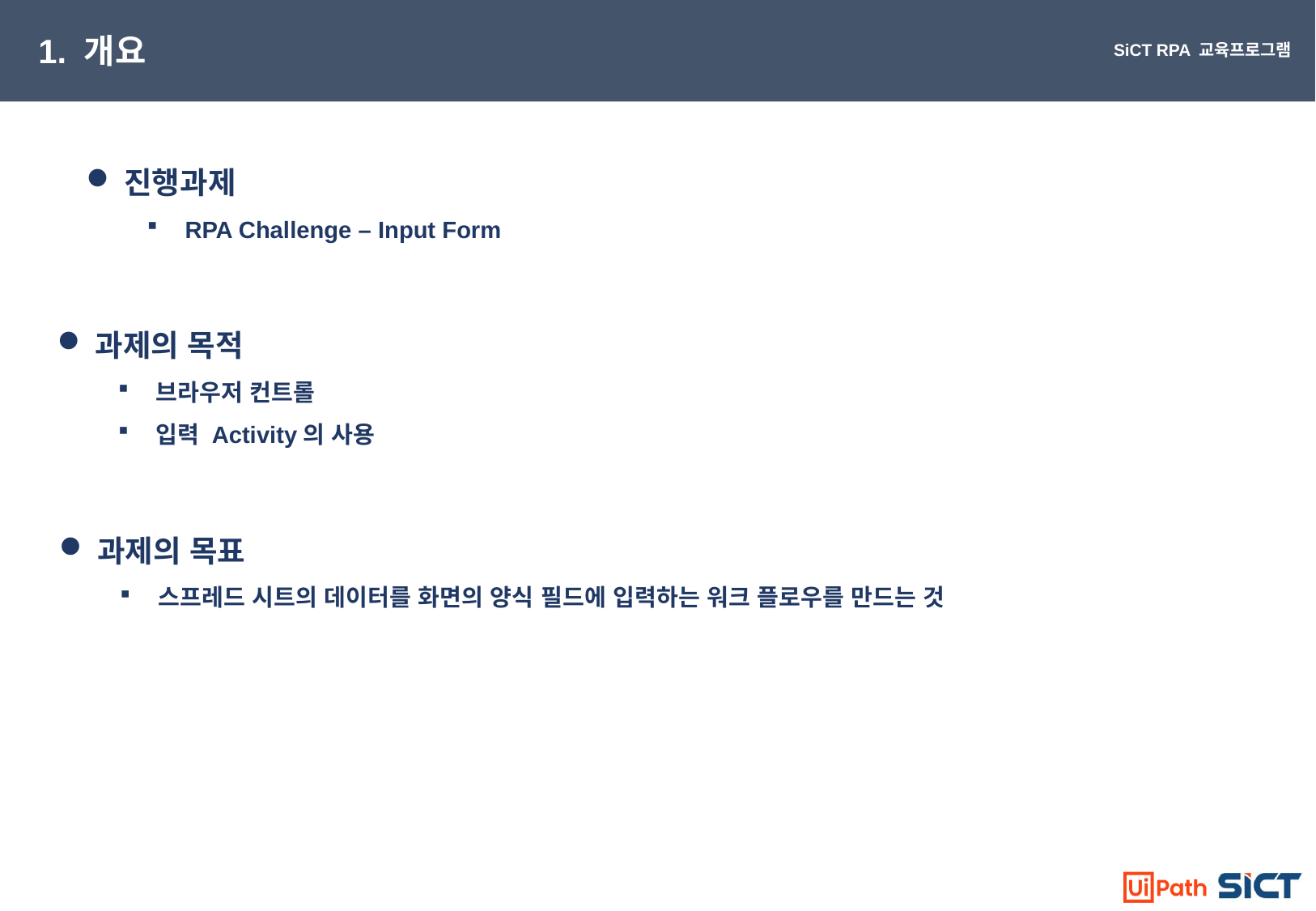

1. 개요
진행과제
RPA Challenge – Input Form

과제의 목적
브라우저 컨트롤
입력 Activity의 사용
과제의 목표
스프레드 시트의 데이터를 화면의 양식 필드에 입력하는 워크 플로우를 만드는 것